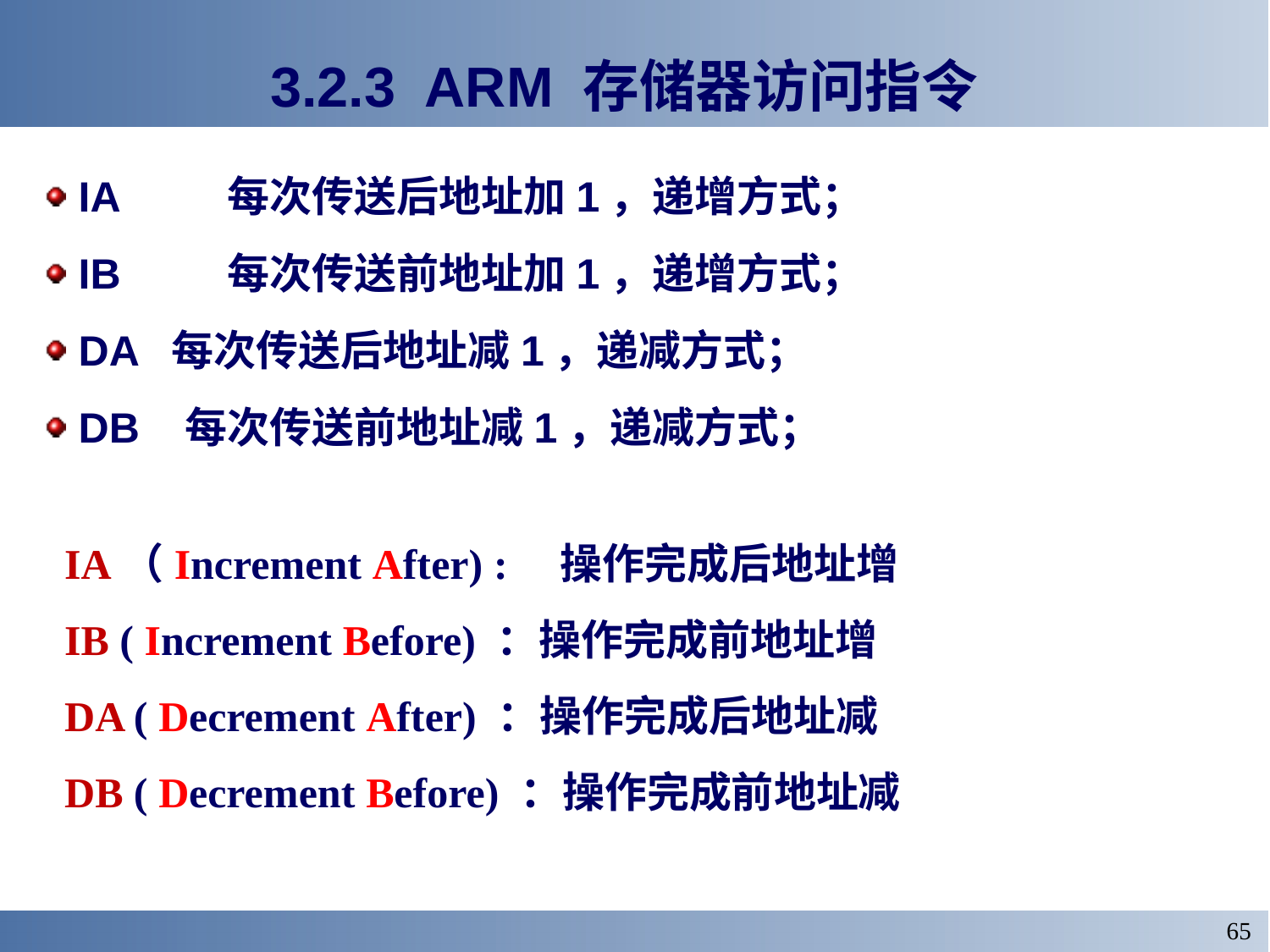

# 3.2.3  ARM 存储器访问指令
IA	 每次传送后地址加1，递增方式；
IB	 每次传送前地址加1，递增方式；
DA  每次传送后地址减1，递减方式；
DB   每次传送前地址减1，递减方式；

IA（Increment After) :    操作完成后地址增
IB ( Increment Before) ：操作完成前地址增
DA ( Decrement After) ：操作完成后地址减
DB ( Decrement Before) ：操作完成前地址减